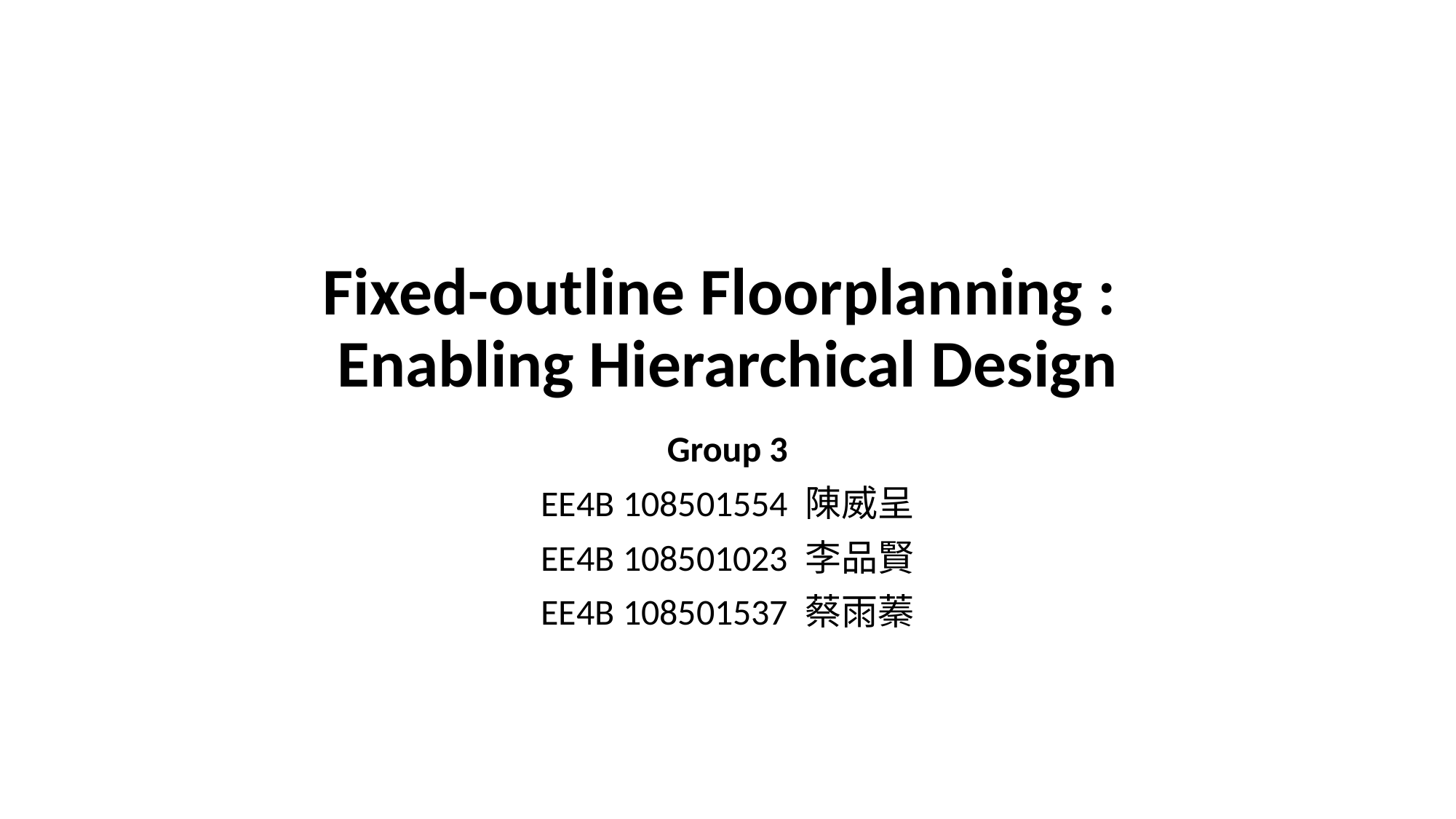

Fixed-outline Floorplanning :
Enabling Hierarchical Design
Group 3
EE4B 108501554 陳威呈
EE4B 108501023 李品賢
EE4B 108501537 蔡雨蓁